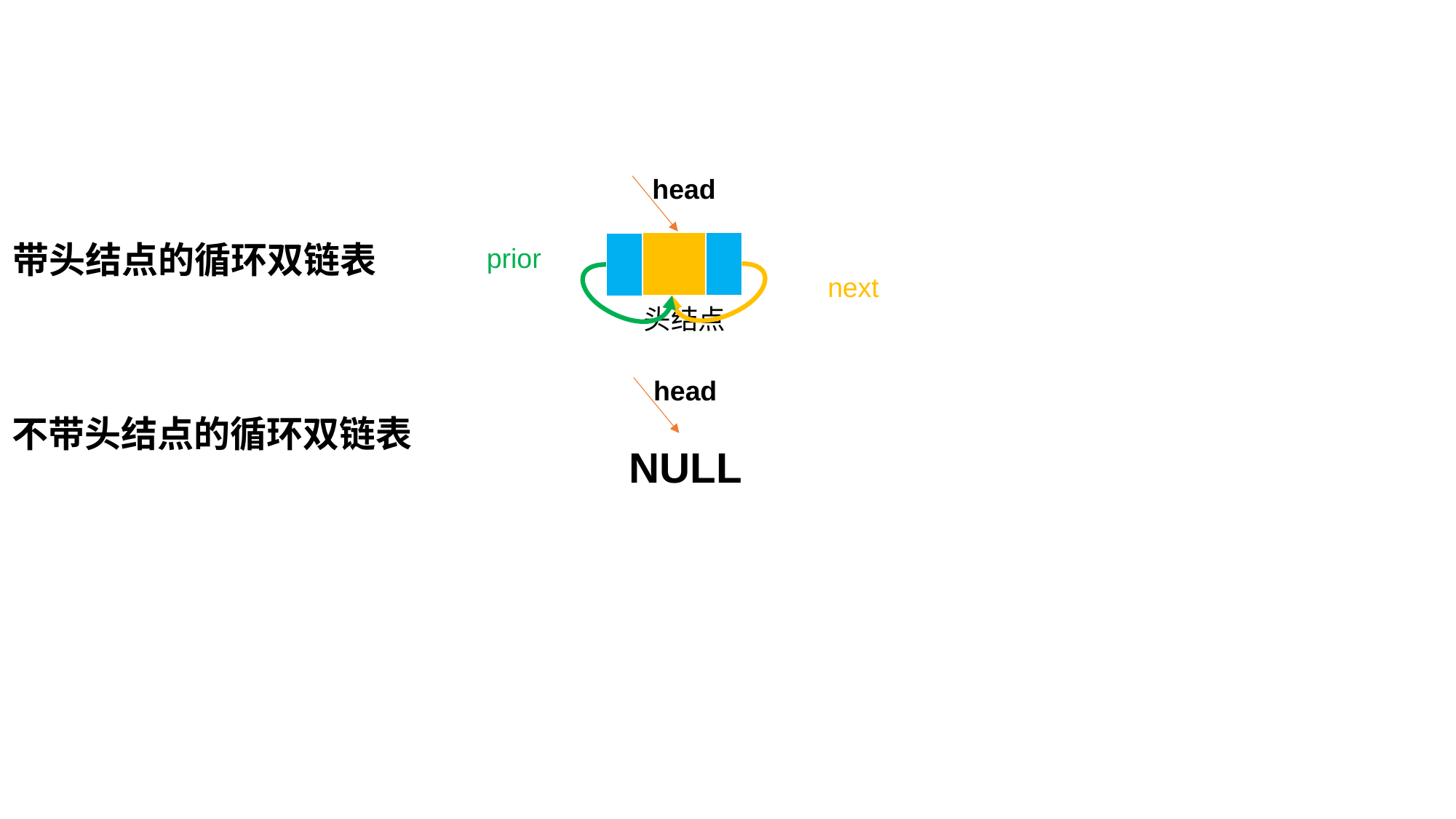

head
带头结点的循环双链表

prior
next
头结点
head
不带头结点的循环双链表
NULL